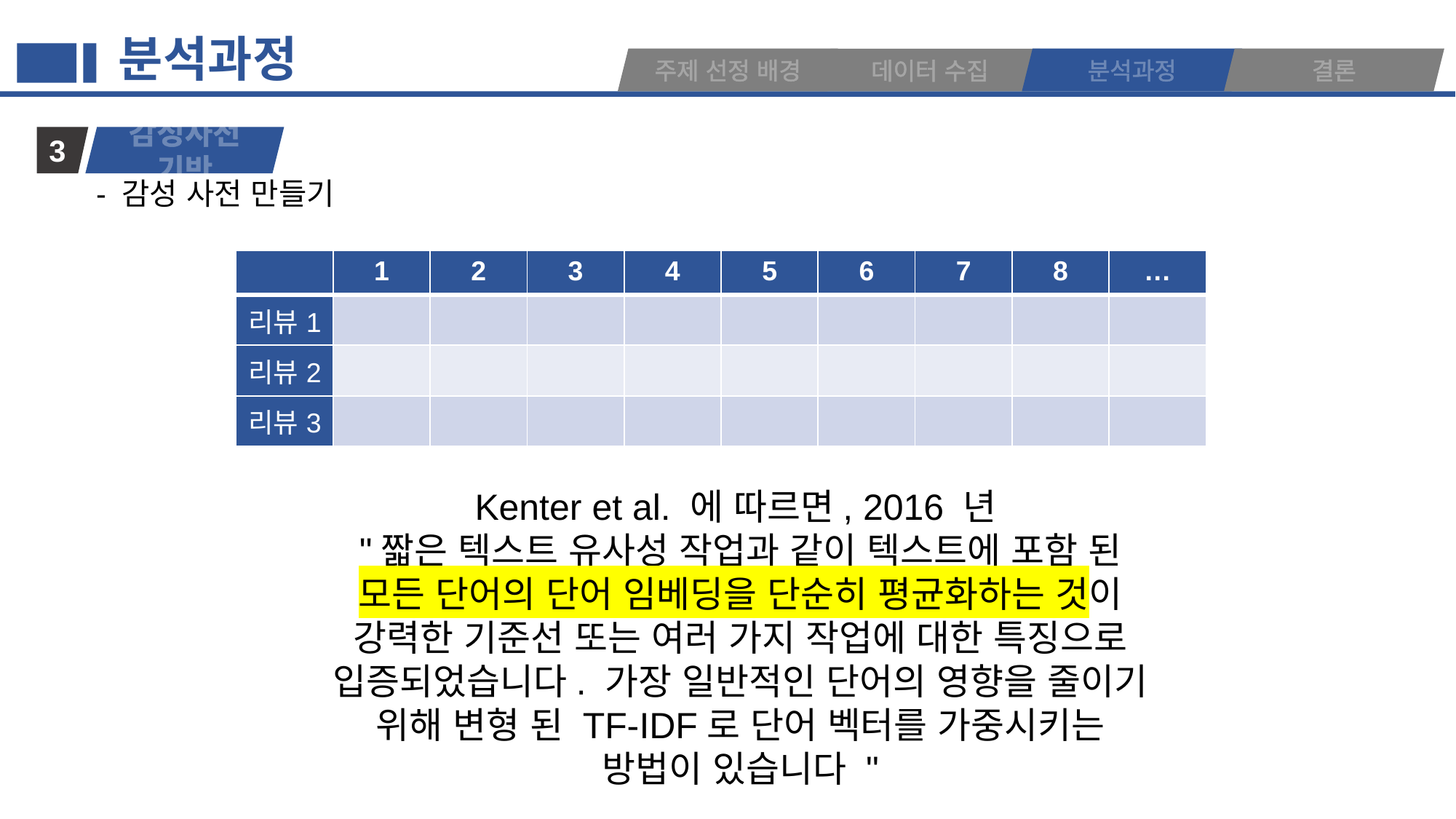

분석과정

주제 선정 배경
분석과정
결론
데이터 수집

감성사전 기반
3
- 감성 사전 만들기
|  | 1 | 2 | 3 | 4 | 5 | 6 | 7 | 8 | … |
| --- | --- | --- | --- | --- | --- | --- | --- | --- | --- |
| 리뷰1 |  |  |  |  |  |  |  |  |  |
| 리뷰2 |  |  |  |  |  |  |  |  |  |
| 리뷰3 |  |  |  |  |  |  |  |  |  |
Kenter et al. 에 따르면, 2016 년
"짧은 텍스트 유사성 작업과 같이 텍스트에 포함 된 모든 단어의 단어 임베딩을 단순히 평균화하는 것이 강력한 기준선 또는 여러 가지 작업에 대한 특징으로 입증되었습니다. 가장 일반적인 단어의 영향을 줄이기 위해 변형 된 TF-IDF로 단어 벡터를 가중시키는 방법이 있습니다 "